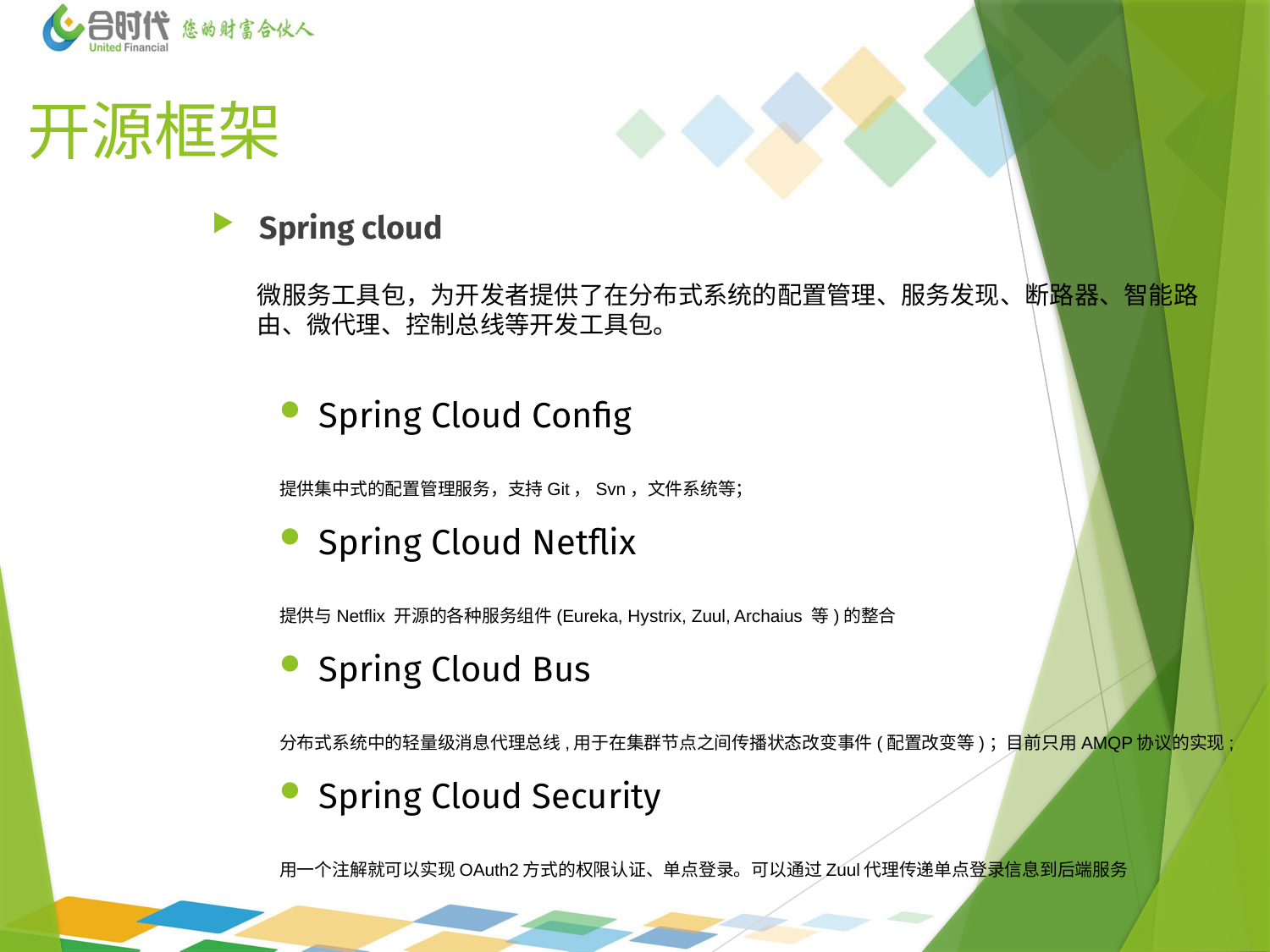

# 开源框架
Spring cloud
微服务工具包，为开发者提供了在分布式系统的配置管理、服务发现、断路器、智能路由、微代理、控制总线等开发工具包。

Spring Cloud Config
提供集中式的配置管理服务，支持Git，Svn，文件系统等；
Spring Cloud Netflix
提供与Netflix 开源的各种服务组件(Eureka, Hystrix, Zuul, Archaius 等)的整合
Spring Cloud Bus
分布式系统中的轻量级消息代理总线,用于在集群节点之间传播状态改变事件(配置改变等)；目前只用AMQP协议的实现;
Spring Cloud Security
用一个注解就可以实现OAuth2方式的权限认证、单点登录。可以通过Zuul代理传递单点登录信息到后端服务